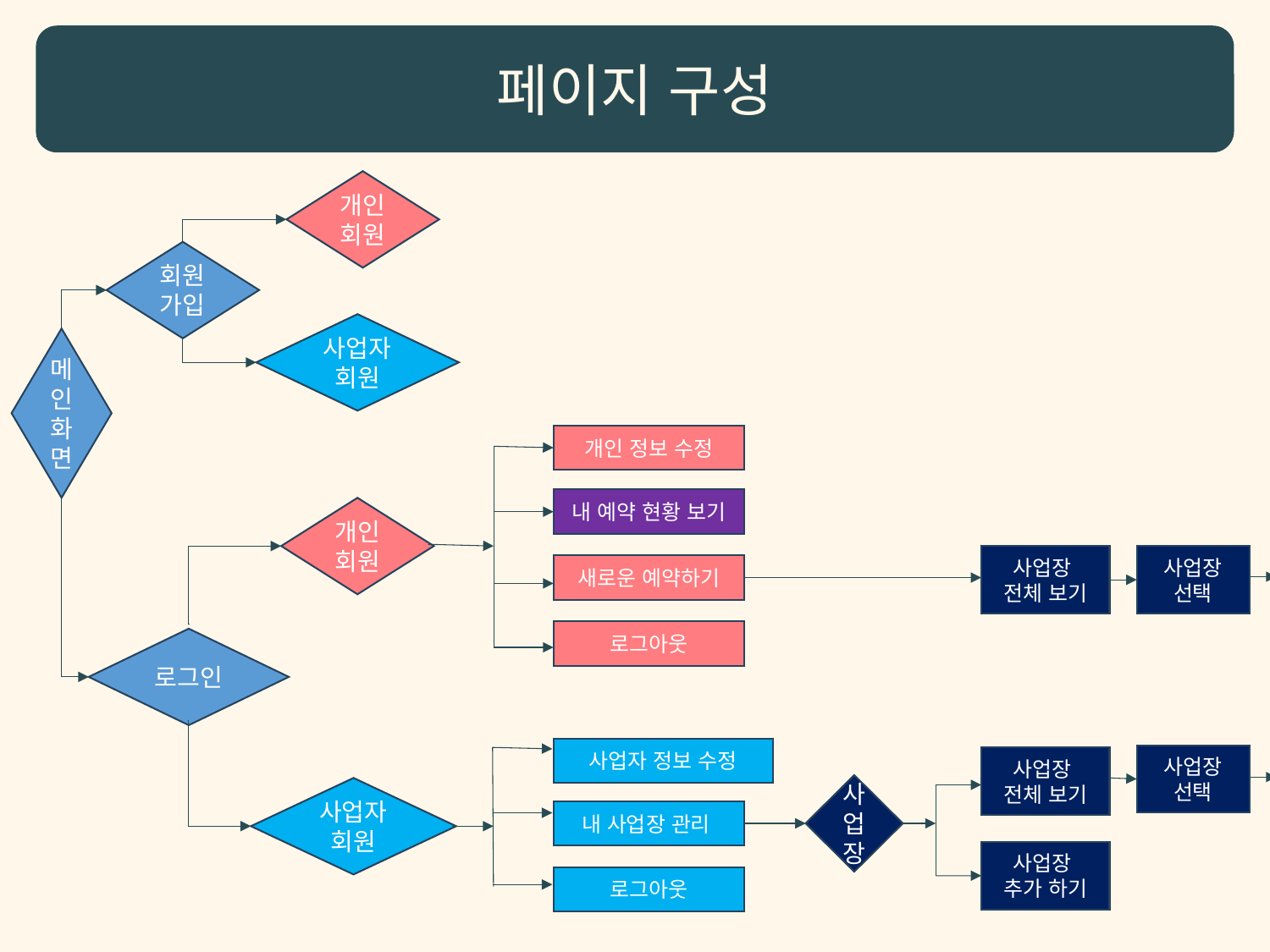

페이지 구성
개인
회원
회원
가입
사업자
회원
메인
화면
개인 정보 수정
내 예약 현황 보기
개인
회원
사업장  전체 보기
사업장 선택
새로운 예약하기
로그아웃
로그인
사업자 정보 수정
사업장 선택
사업장  전체 보기
사업장
사업자 회원
내 사업장 관리
사업장
추가 하기
로그아웃